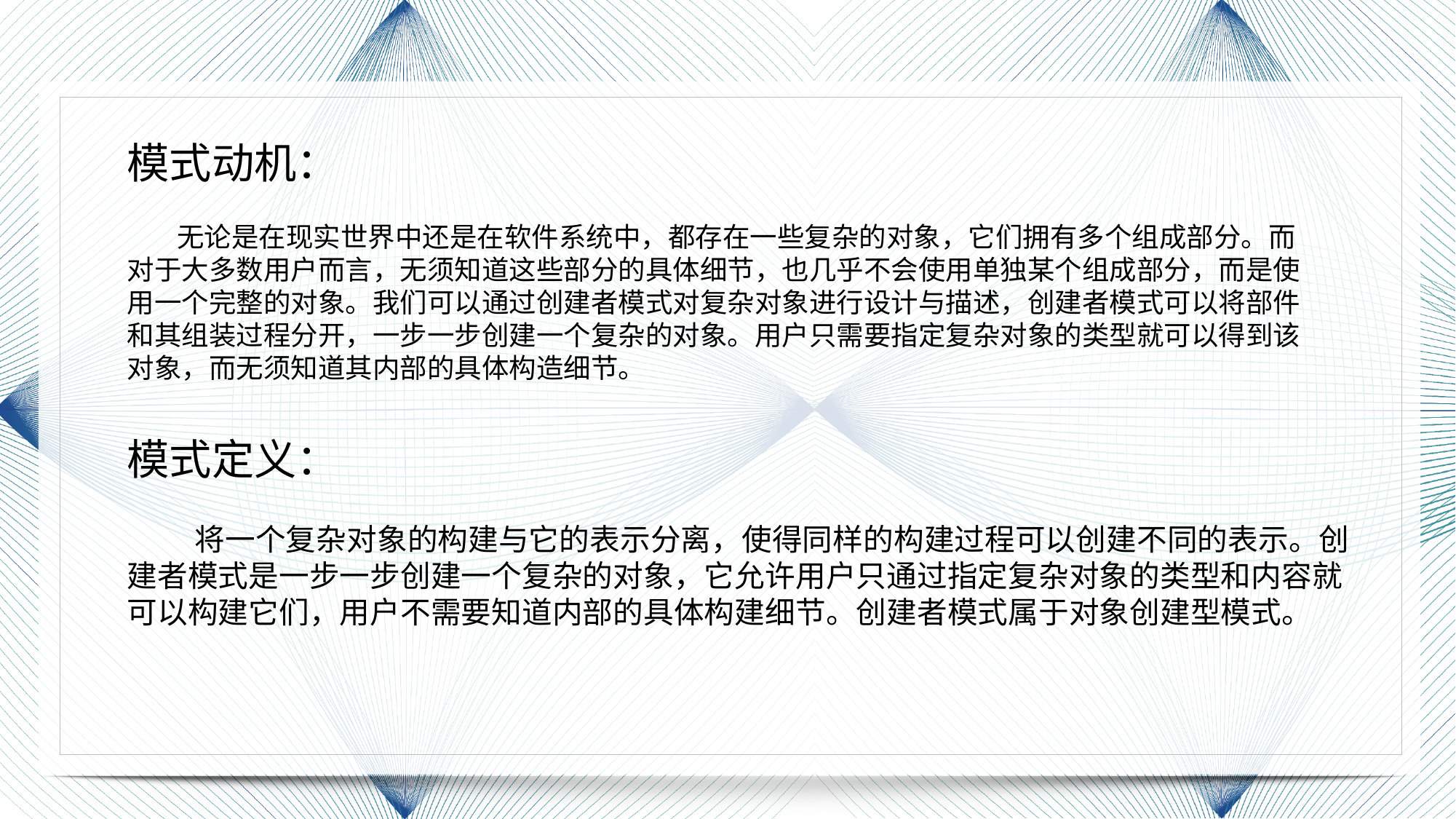

模式动机：

       无论是在现实世界中还是在软件系统中，都存在一些复杂的对象，它们拥有多个组成部分。而对于大多数用户而言，无须知道这些部分的具体细节，也几乎不会使用单独某个组成部分，而是使用一个完整的对象。我们可以通过创建者模式对复杂对象进行设计与描述，创建者模式可以将部件和其组装过程分开，一步一步创建一个复杂的对象。用户只需要指定复杂对象的类型就可以得到该对象，而无须知道其内部的具体构造细节。
模式定义：

         将一个复杂对象的构建与它的表示分离，使得同样的构建过程可以创建不同的表示。创建者模式是一步一步创建一个复杂的对象，它允许用户只通过指定复杂对象的类型和内容就可以构建它们，用户不需要知道内部的具体构建细节。创建者模式属于对象创建型模式。